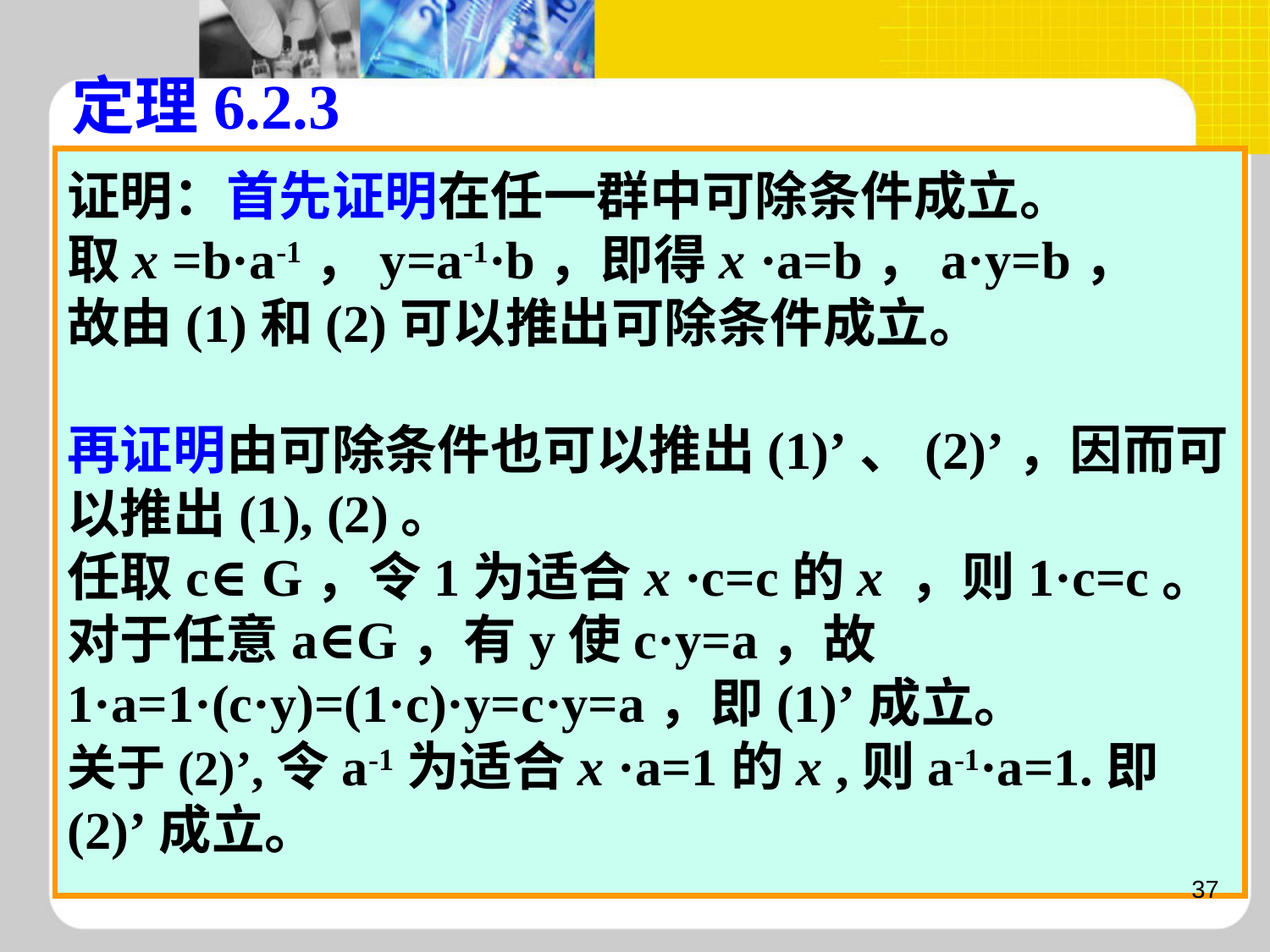

定理6.2.3

证明：首先证明在任一群中可除条件成立。
取x =b·a-1，y=a-1·b，即得x ·a=b，a·y=b，
故由(1)和(2)可以推出可除条件成立。

再证明由可除条件也可以推出(1)’、(2)’，因而可以推出(1), (2)。
任取c∈ G，令1为适合x ·c=c的x ，则1·c=c。
对于任意a∈G，有y使c·y=a，故1·a=1·(c·y)=(1·c)·y=c·y=a，即(1)’成立。
关于(2)’,令a-1为适合x ·a=1的x ,则a-1·a=1.即(2)’成立。
37